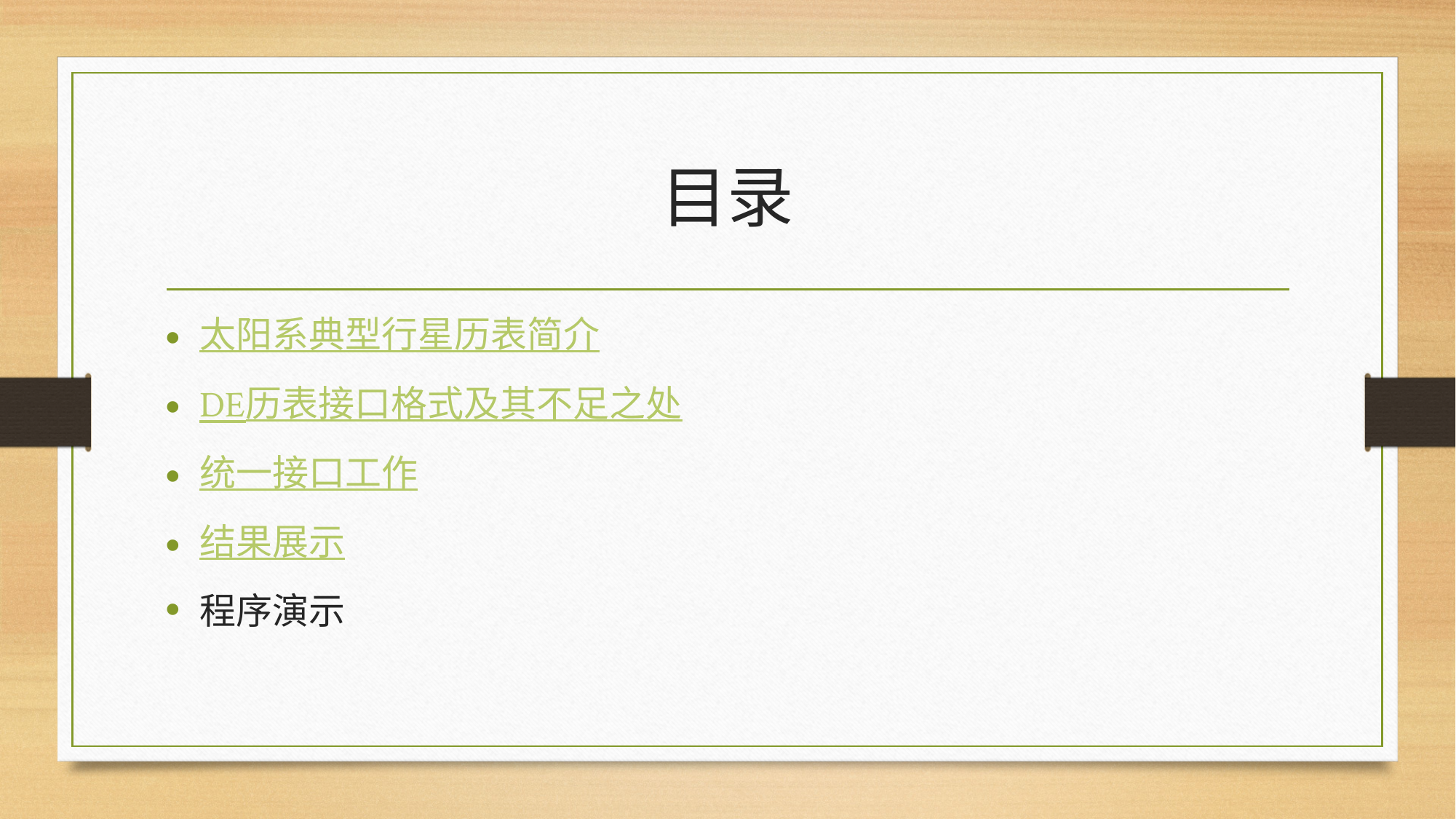

# 目录
太阳系典型行星历表简介
DE历表接口格式及其不足之处
统一接口工作
结果展示
程序演示